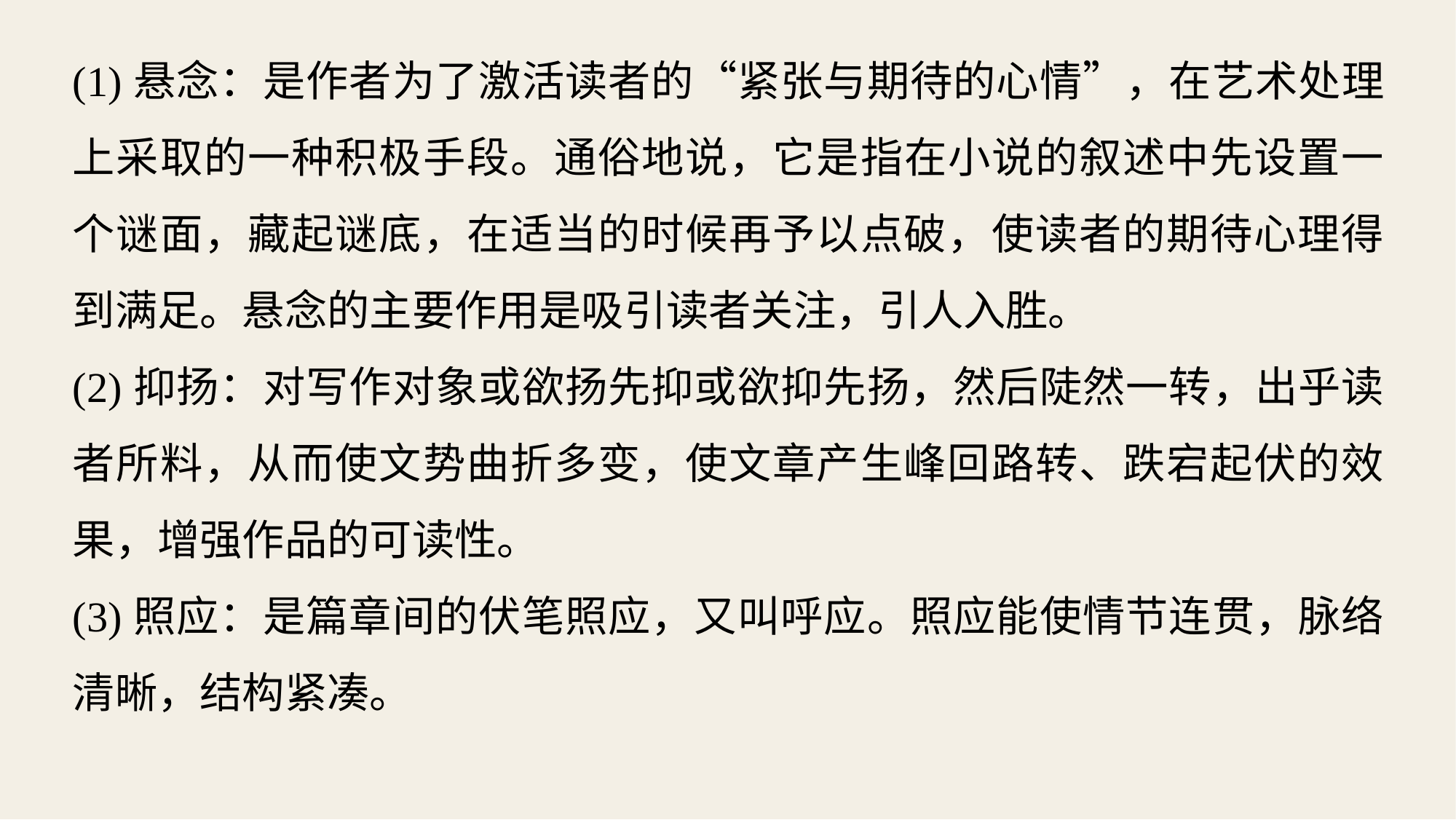

(1)悬念：是作者为了激活读者的“紧张与期待的心情”，在艺术处理上采取的一种积极手段。通俗地说，它是指在小说的叙述中先设置一个谜面，藏起谜底，在适当的时候再予以点破，使读者的期待心理得到满足。悬念的主要作用是吸引读者关注，引人入胜。
(2)抑扬：对写作对象或欲扬先抑或欲抑先扬，然后陡然一转，出乎读者所料，从而使文势曲折多变，使文章产生峰回路转、跌宕起伏的效果，增强作品的可读性。
(3)照应：是篇章间的伏笔照应，又叫呼应。照应能使情节连贯，脉络清晰，结构紧凑。